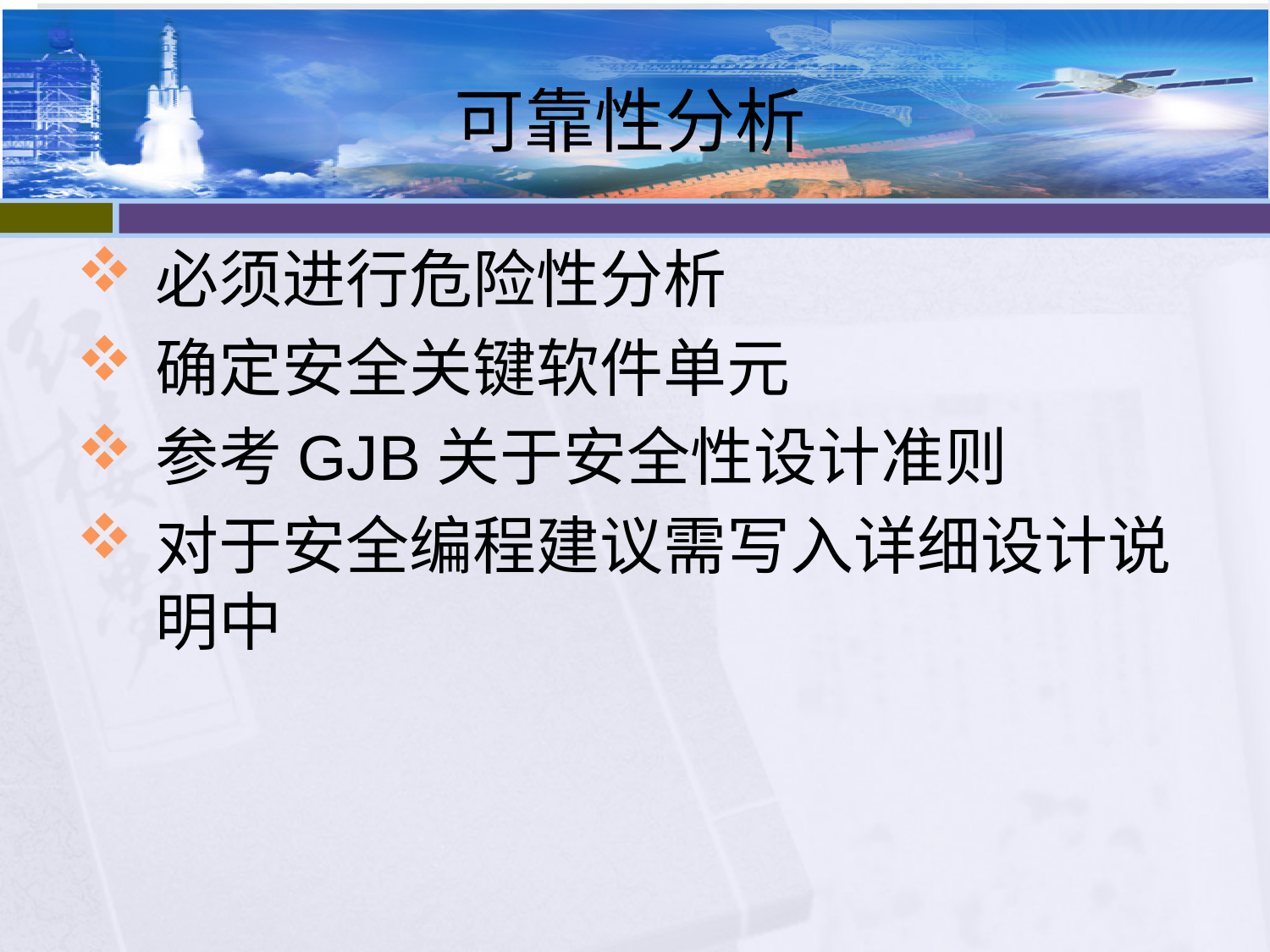

# 可靠性分析

必须进行危险性分析
确定安全关键软件单元
参考GJB关于安全性设计准则
对于安全编程建议需写入详细设计说明中